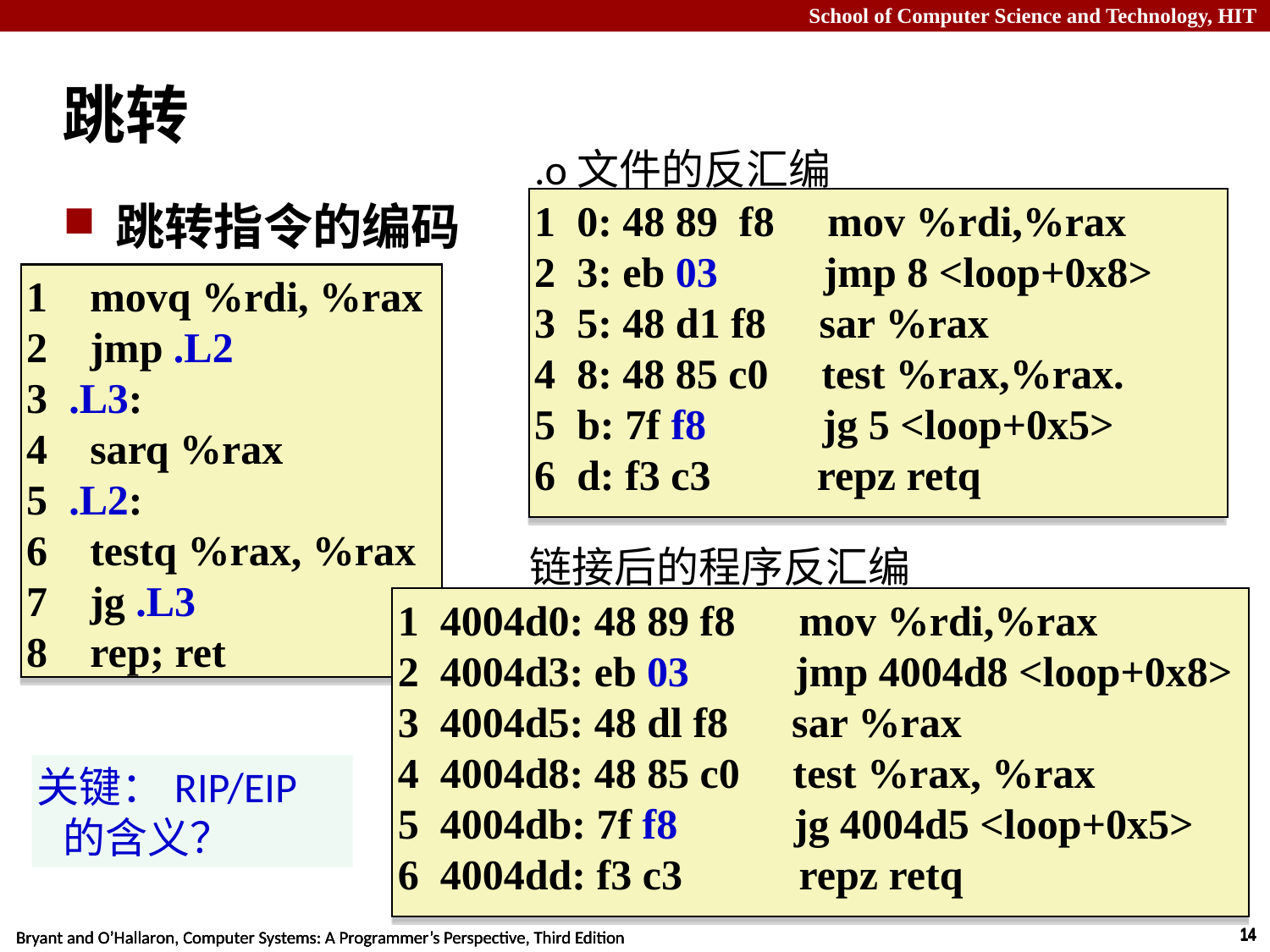

# 跳转
.o文件的反汇编
1  0: 48 89  f8     mov %rdi,%rax
2  3: eb 03          jmp 8 <loop+0x8>
3  5: 48 d1 f8     sar %rax
4  8: 48 85 c0     test %rax,%rax.
5  b: 7f f8           jg 5 <loop+0x5>
6  d: f3 c3          repz retq
跳转指令的编码

1    movq %rdi, %rax
2    jmp .L2
3  .L3:
4    sarq %rax
5  .L2:
6    testq %rax, %rax
7    jg .L3
8    rep; ret
链接后的程序反汇编
1  4004d0: 48 89 f8      mov %rdi,%rax
2  4004d3: eb 03          jmp 4004d8 <loop+0x8>
3  4004d5: 48 dl f8      sar %rax
4  4004d8: 48 85 c0     test %rax, %rax
5  4004db: 7f f8           jg 4004d5 <loop+0x5>
6  4004dd: f3 c3           repz retq
关键：RIP/EIP的含义？